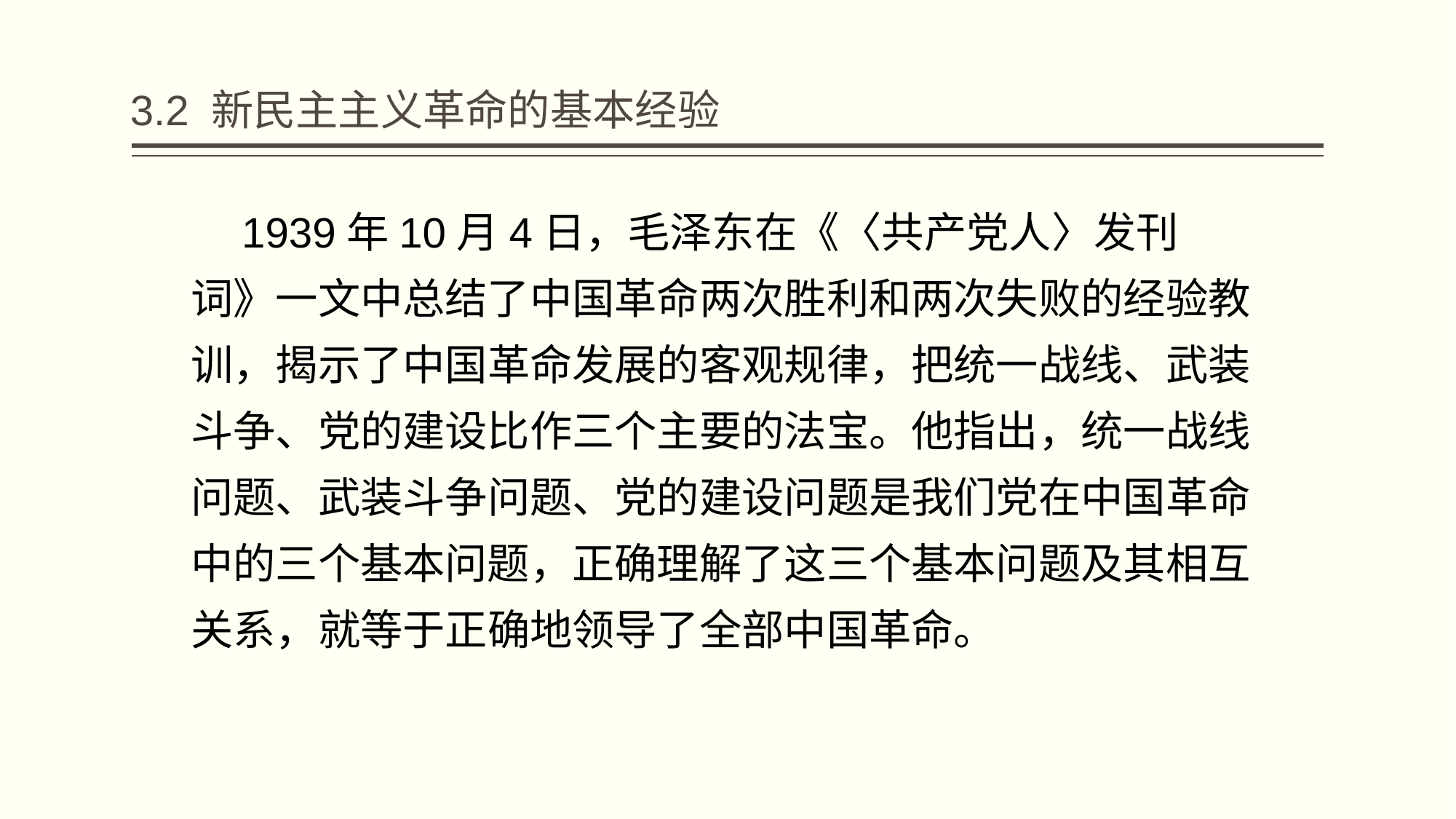

# 3.2 新民主主义革命的基本经验
     1939年10月4日，毛泽东在《〈共产党人〉发刊词》一文中总结了中国革命两次胜利和两次失败的经验教训，揭示了中国革命发展的客观规律，把统一战线、武装斗争、党的建设比作三个主要的法宝。他指出，统一战线问题、武装斗争问题、党的建设问题是我们党在中国革命中的三个基本问题，正确理解了这三个基本问题及其相互关系，就等于正确地领导了全部中国革命。